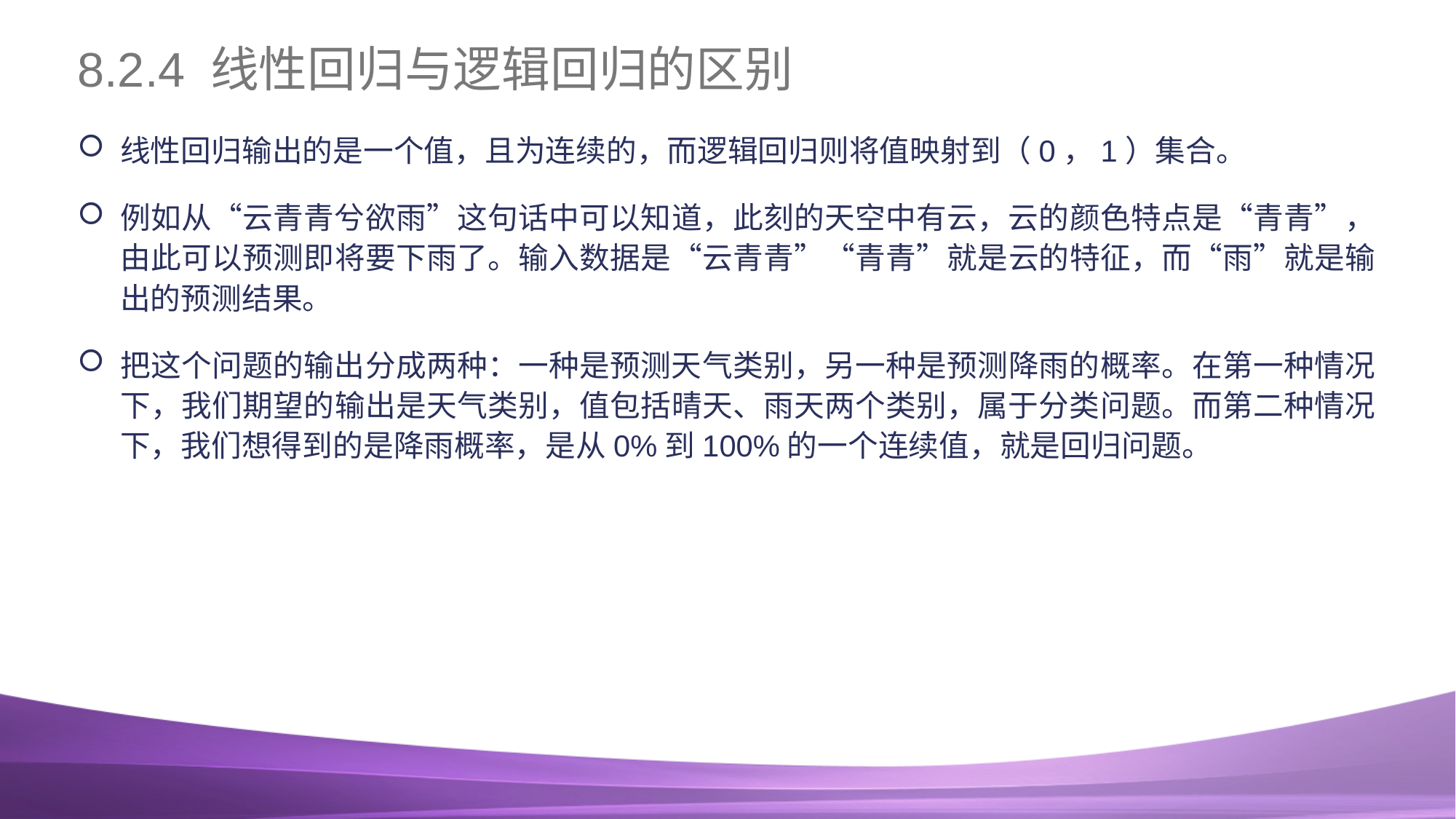

# 8.2.4 线性回归与逻辑回归的区别
线性回归输出的是一个值，且为连续的，而逻辑回归则将值映射到（0，1）集合。
例如从“云青青兮欲雨”这句话中可以知道，此刻的天空中有云，云的颜色特点是“青青”，由此可以预测即将要下雨了。输入数据是“云青青”“青青”就是云的特征，而“雨”就是输出的预测结果。
把这个问题的输出分成两种：一种是预测天气类别，另一种是预测降雨的概率。在第一种情况下，我们期望的输出是天气类别，值包括晴天、雨天两个类别，属于分类问题。而第二种情况下，我们想得到的是降雨概率，是从0%到100%的一个连续值，就是回归问题。